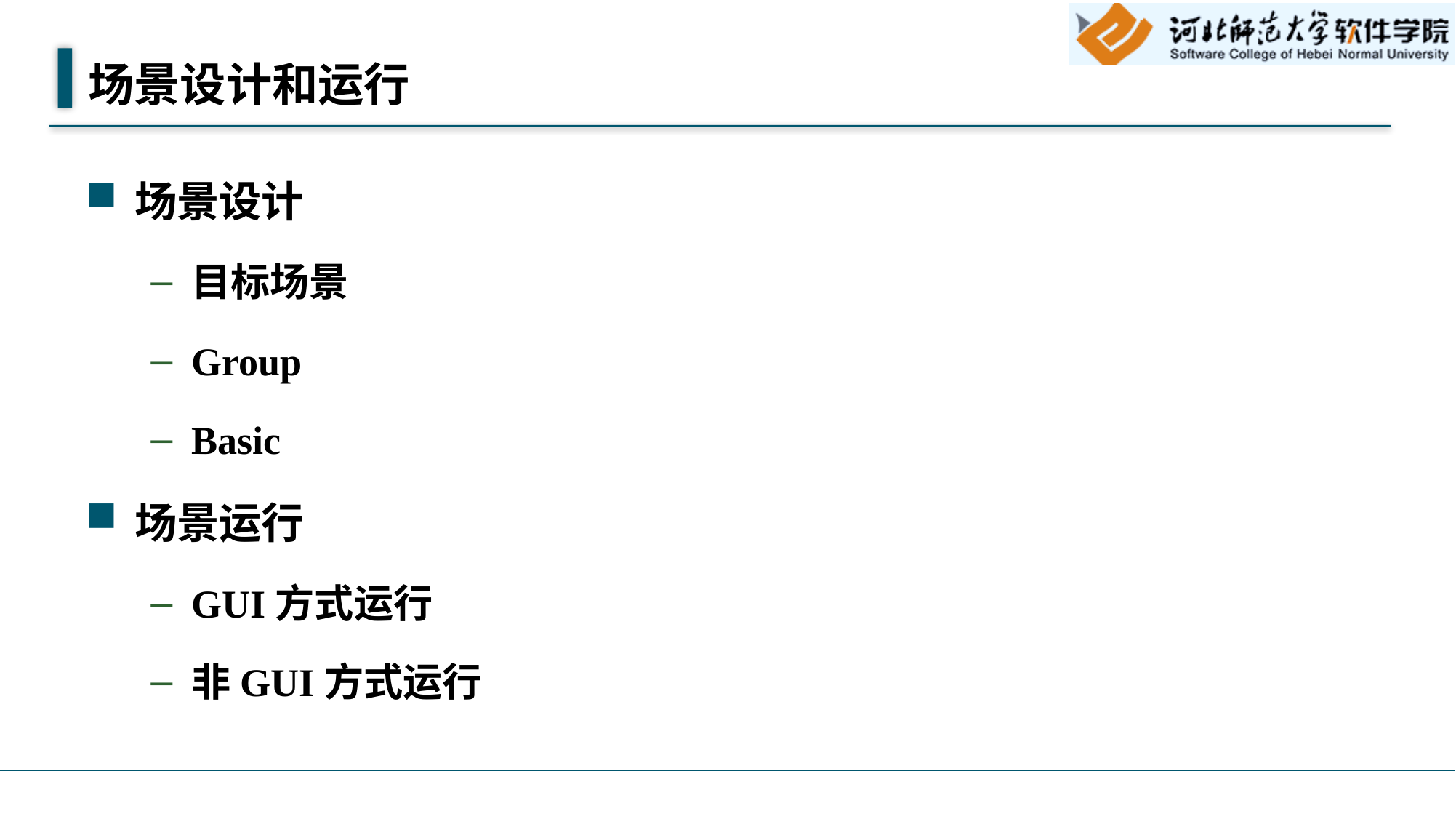

# 场景设计和运行
场景设计
目标场景
Group
Basic
场景运行
GUI方式运行
非GUI方式运行